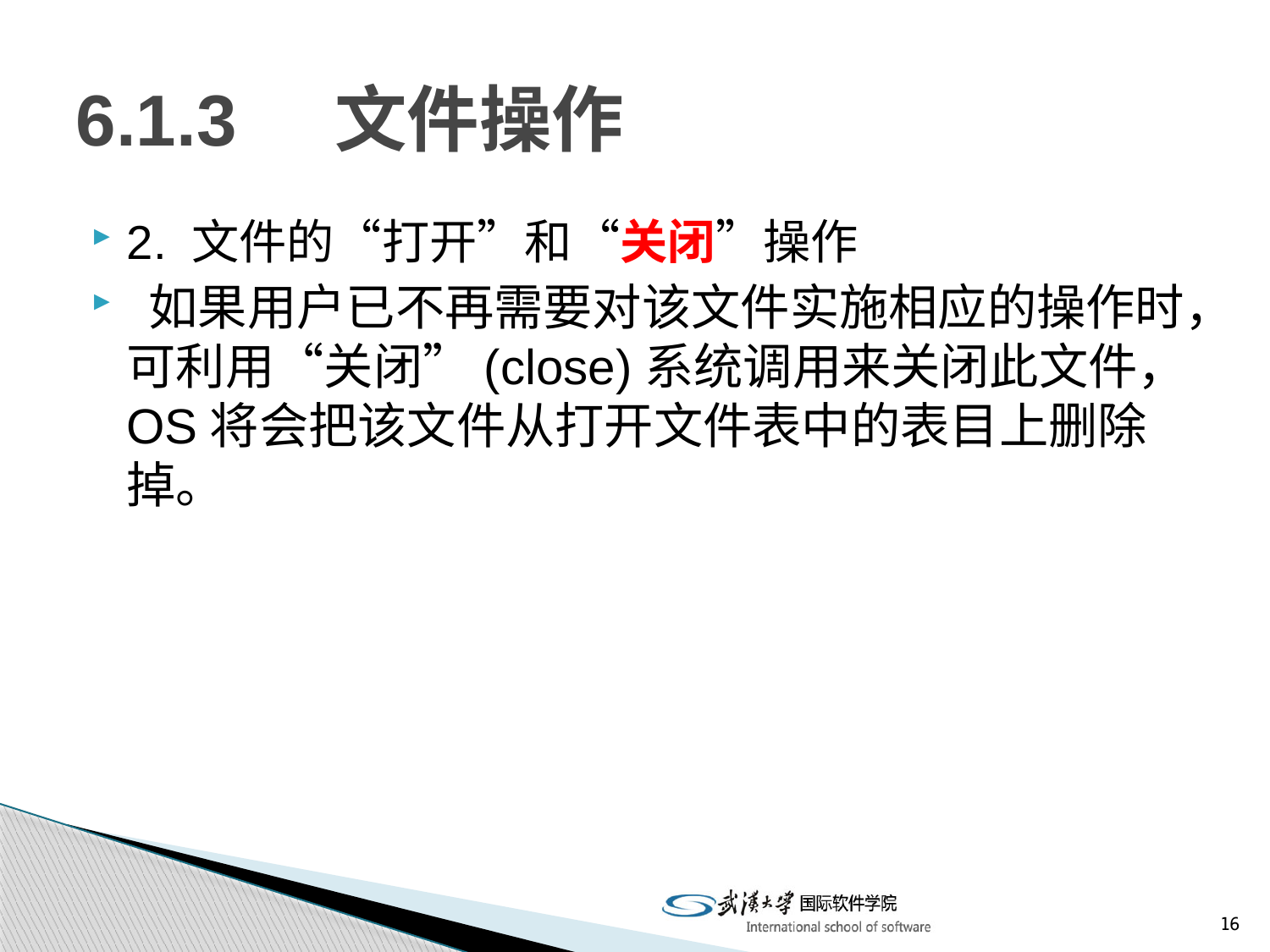

# 6.1.3    文件操作
2. 文件的“打开”和“关闭”操作
 如果用户已不再需要对该文件实施相应的操作时，可利用“关闭”(close)系统调用来关闭此文件，OS将会把该文件从打开文件表中的表目上删除掉。
16